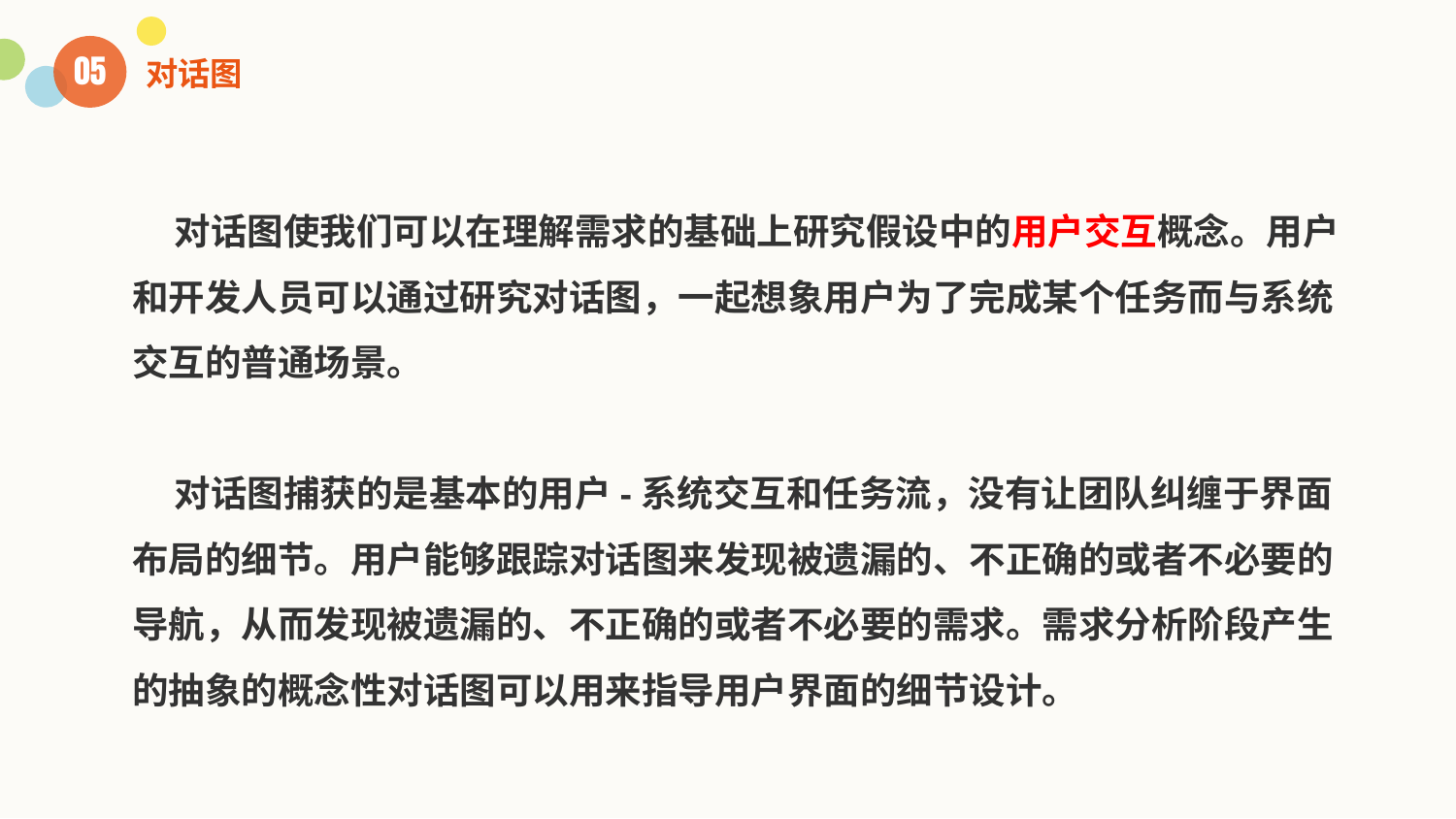

05
对话图

    对话图使我们可以在理解需求的基础上研究假设中的用户交互概念。用户和开发人员可以通过研究对话图，一起想象用户为了完成某个任务而与系统交互的普通场景。

    对话图捕获的是基本的用户-系统交互和任务流，没有让团队纠缠于界面布局的细节。用户能够跟踪对话图来发现被遗漏的、不正确的或者不必要的导航，从而发现被遗漏的、不正确的或者不必要的需求。需求分析阶段产生的抽象的概念性对话图可以用来指导用户界面的细节设计。